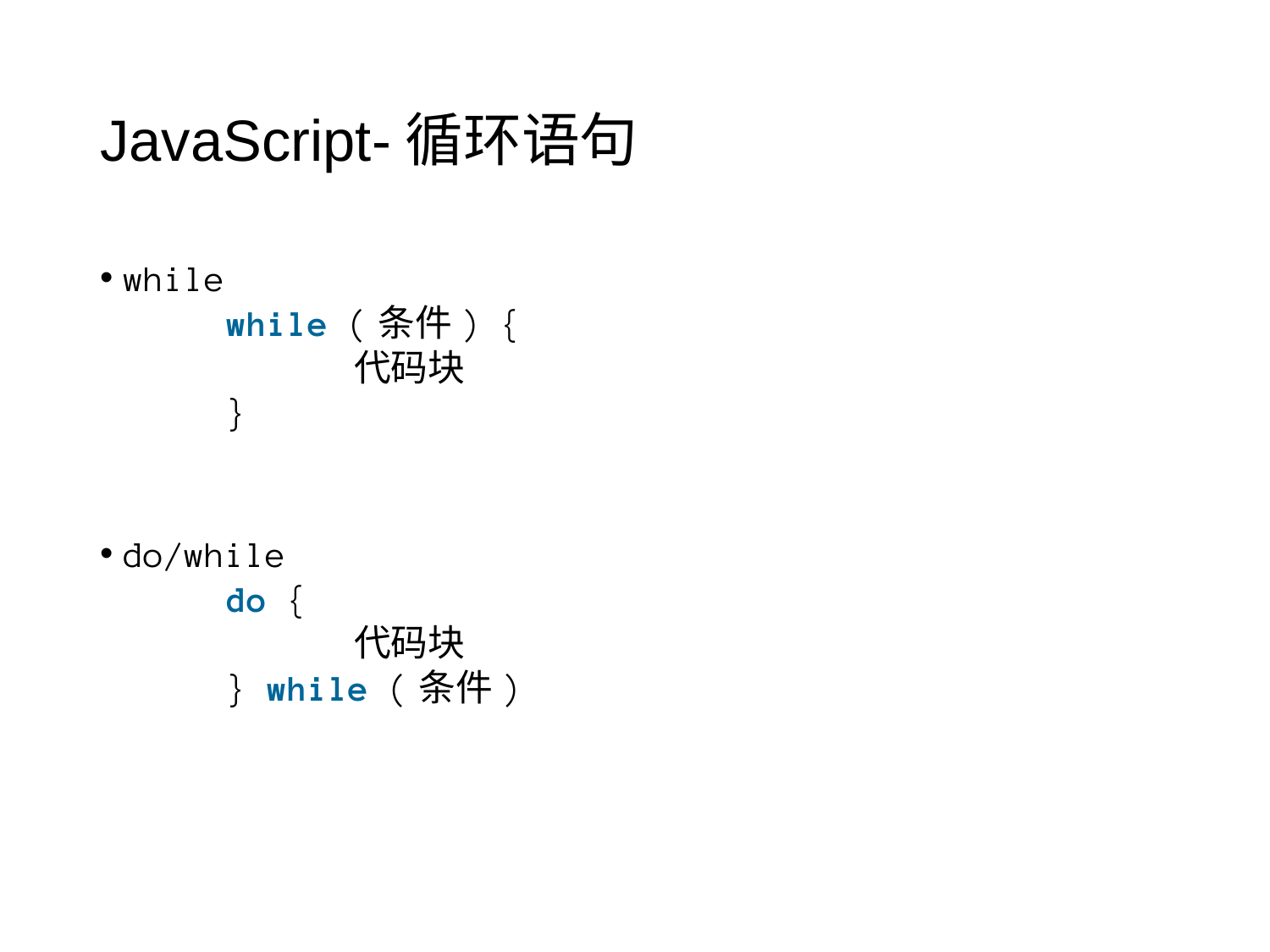

# JavaScript-循环语句
while
	while (条件) {
     		代码块
	}

do/while
	do {
     		代码块
	} while (条件)